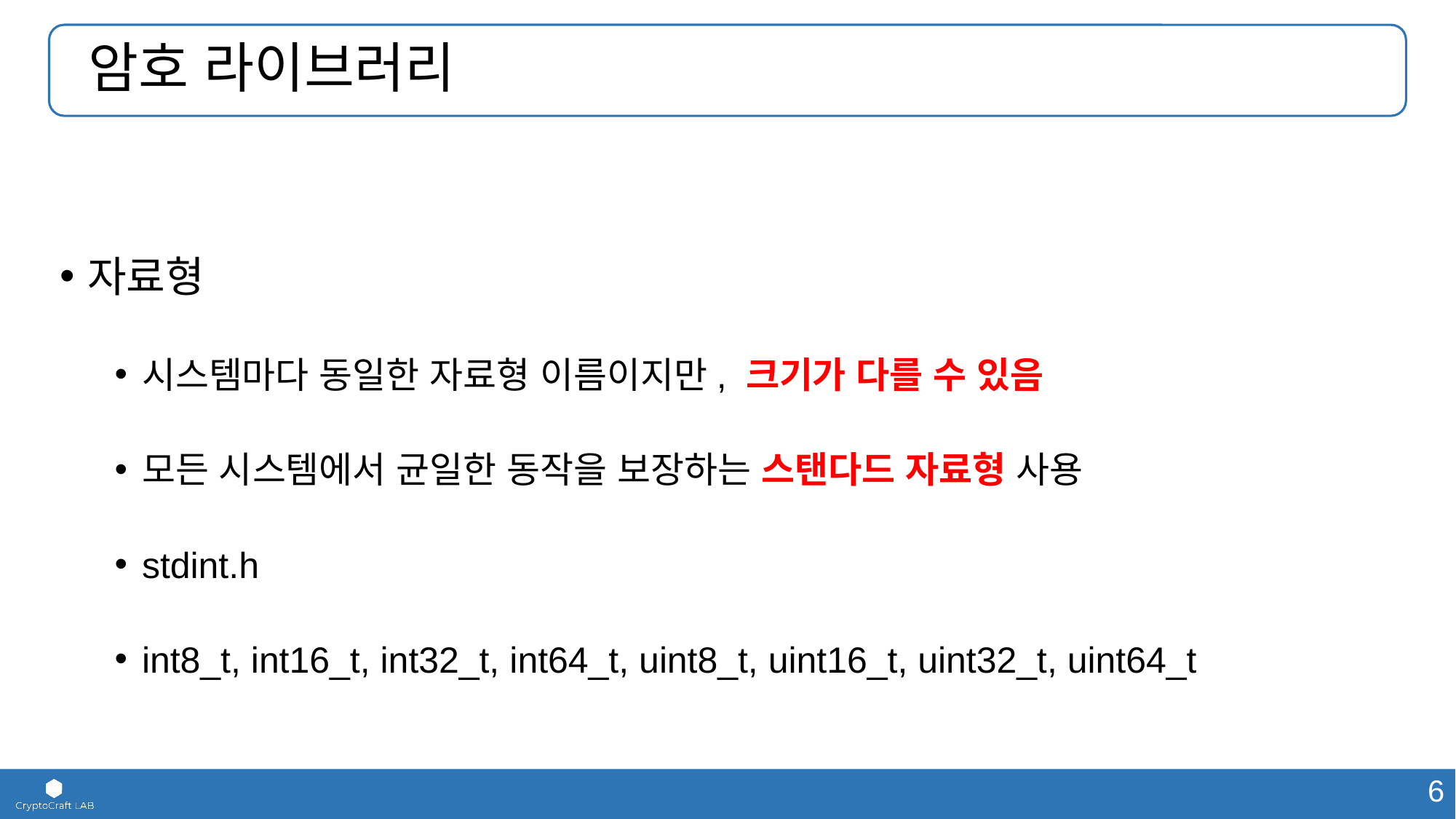

# 암호 라이브러리
자료형
시스템마다 동일한 자료형 이름이지만, 크기가 다를 수 있음
모든 시스템에서 균일한 동작을 보장하는 스탠다드 자료형 사용
stdint.h
int8_t, int16_t, int32_t, int64_t, uint8_t, uint16_t, uint32_t, uint64_t